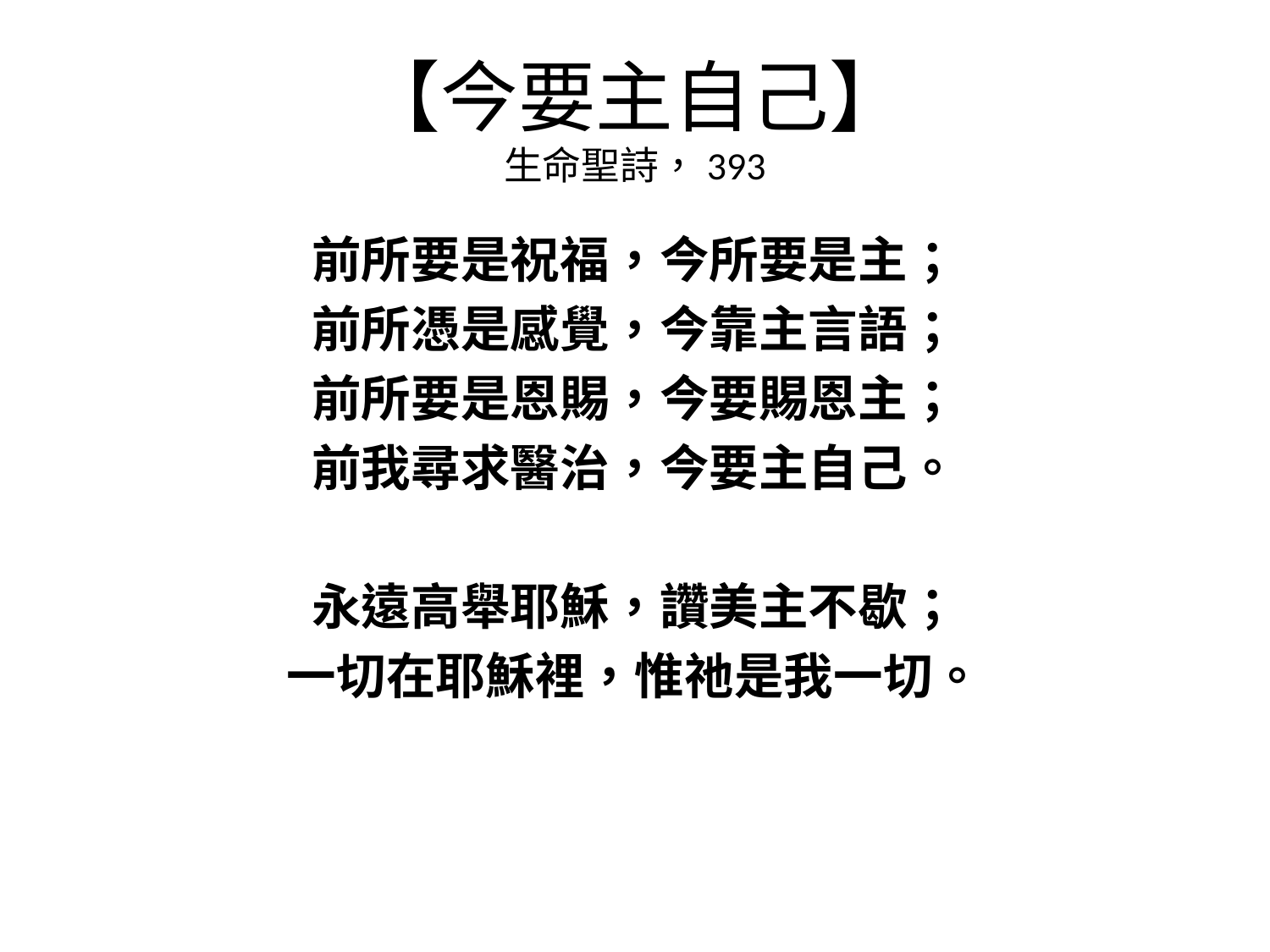

# 【今要主自己】 生命聖詩，393
前所要是祝福，今所要是主；
前所憑是感覺，今靠主言語；
前所要是恩賜，今要賜恩主；
前我尋求醫治，今要主自己。

永遠高舉耶穌，讚美主不歇；
一切在耶穌裡，惟祂是我一切。